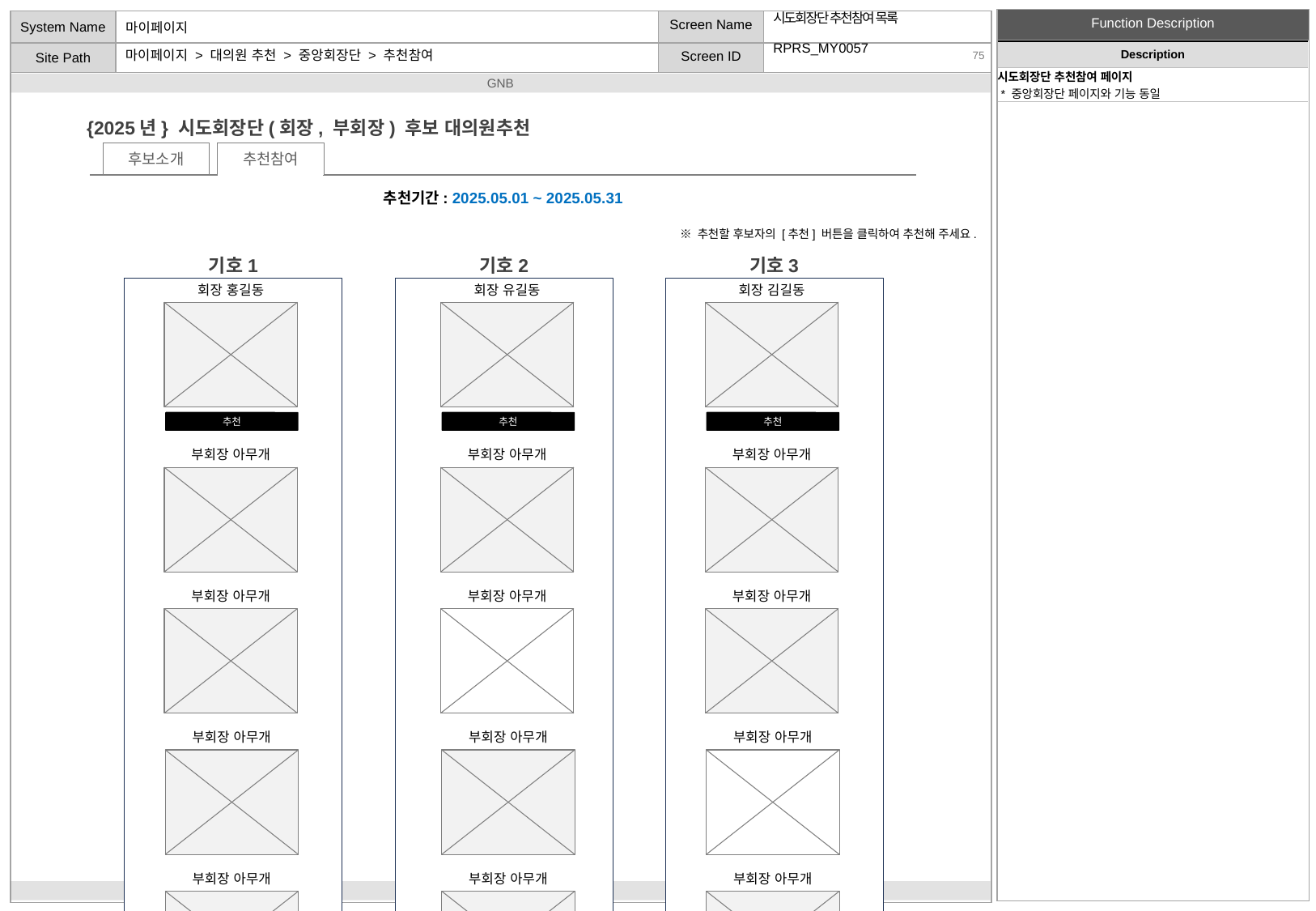

시도회장단 추천참여 목록
| Description |
| --- |
| 시도회장단 추천참여 페이지 \* 중앙회장단 페이지와 기능 동일 |
RPRS_MY0057
# 마이페이지 > 대의원 추천 > 중앙회장단 > 추천참여
{2025년} 시도회장단(회장, 부회장) 후보 대의원추천
후보소개
추천참여
추천기간: 2025.05.01 ~ 2025.05.31
※ 추천할 후보자의 [추천] 버튼을 클릭하여 추천해 주세요.
기호1
기호2
기호3
회장 홍길동
회장 유길동
회장 김길동

추천
추천
추천

부회장 아무개
부회장 아무개
부회장 아무개

부회장 아무개
부회장 아무개
부회장 아무개

부회장 아무개
부회장 아무개
부회장 아무개

부회장 아무개
부회장 아무개
부회장 아무개